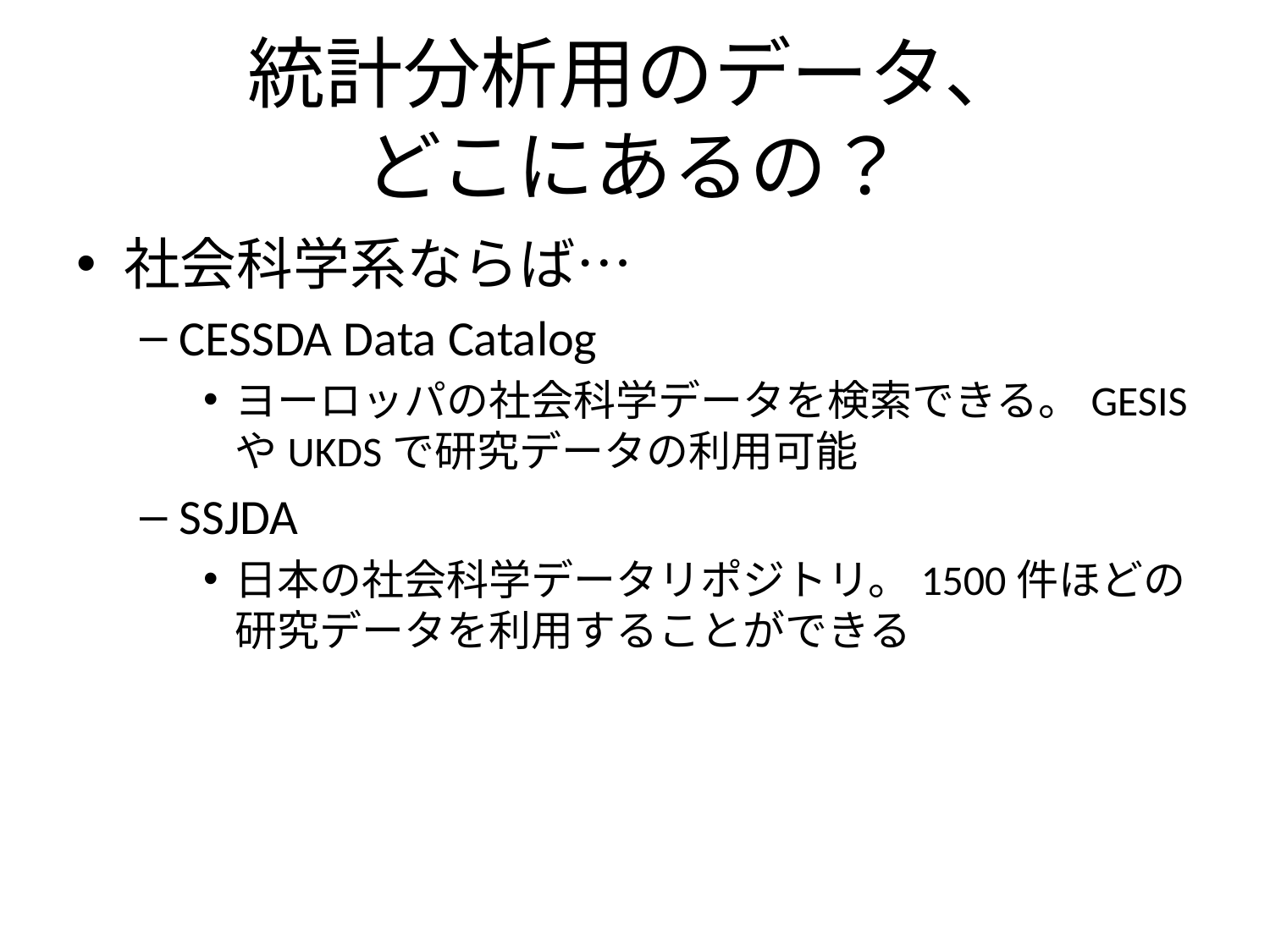

# 統計分析用のデータ、 どこにあるの？
社会科学系ならば…
CESSDA Data Catalog
ヨーロッパの社会科学データを検索できる。GESISやUKDSで研究データの利用可能
SSJDA
日本の社会科学データリポジトリ。1500件ほどの研究データを利用することができる